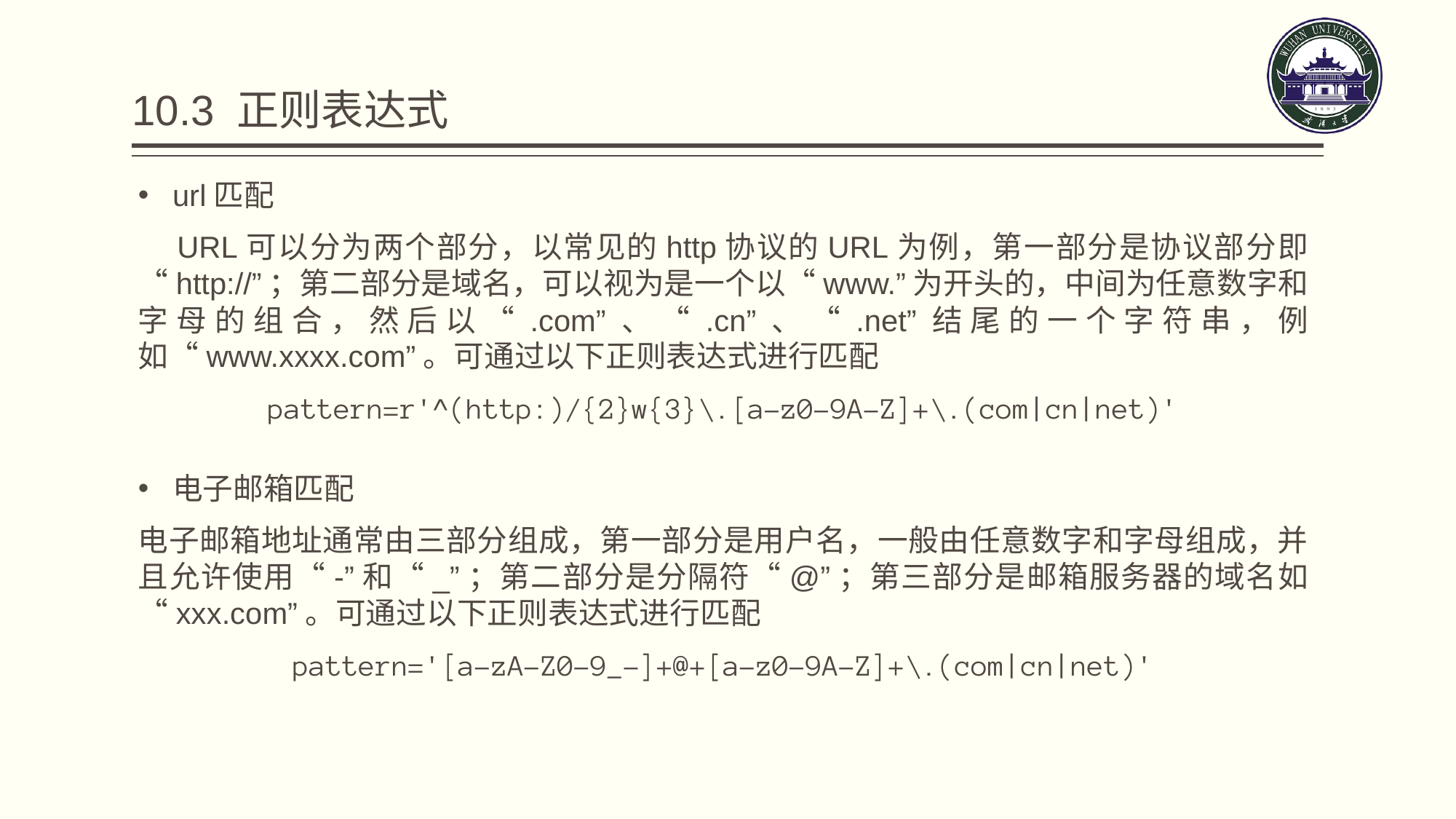

# 10.3 正则表达式
url匹配
    URL可以分为两个部分，以常见的http协议的URL为例，第一部分是协议部分即“http://”；第二部分是域名，可以视为是一个以“www.”为开头的，中间为任意数字和字母的组合，然后以“.com”、“.cn”、“.net”结尾的一个字符串，例如“www.xxxx.com”。可通过以下正则表达式进行匹配
pattern=r'^(http:)/{2}w{3}\.[a-z0-9A-Z]+\.(com|cn|net)'
电子邮箱匹配
电子邮箱地址通常由三部分组成，第一部分是用户名，一般由任意数字和字母组成，并且允许使用“-”和“_”；第二部分是分隔符“@”；第三部分是邮箱服务器的域名如“xxx.com”。可通过以下正则表达式进行匹配
pattern='[a-zA-Z0-9_-]+@+[a-z0-9A-Z]+\.(com|cn|net)'